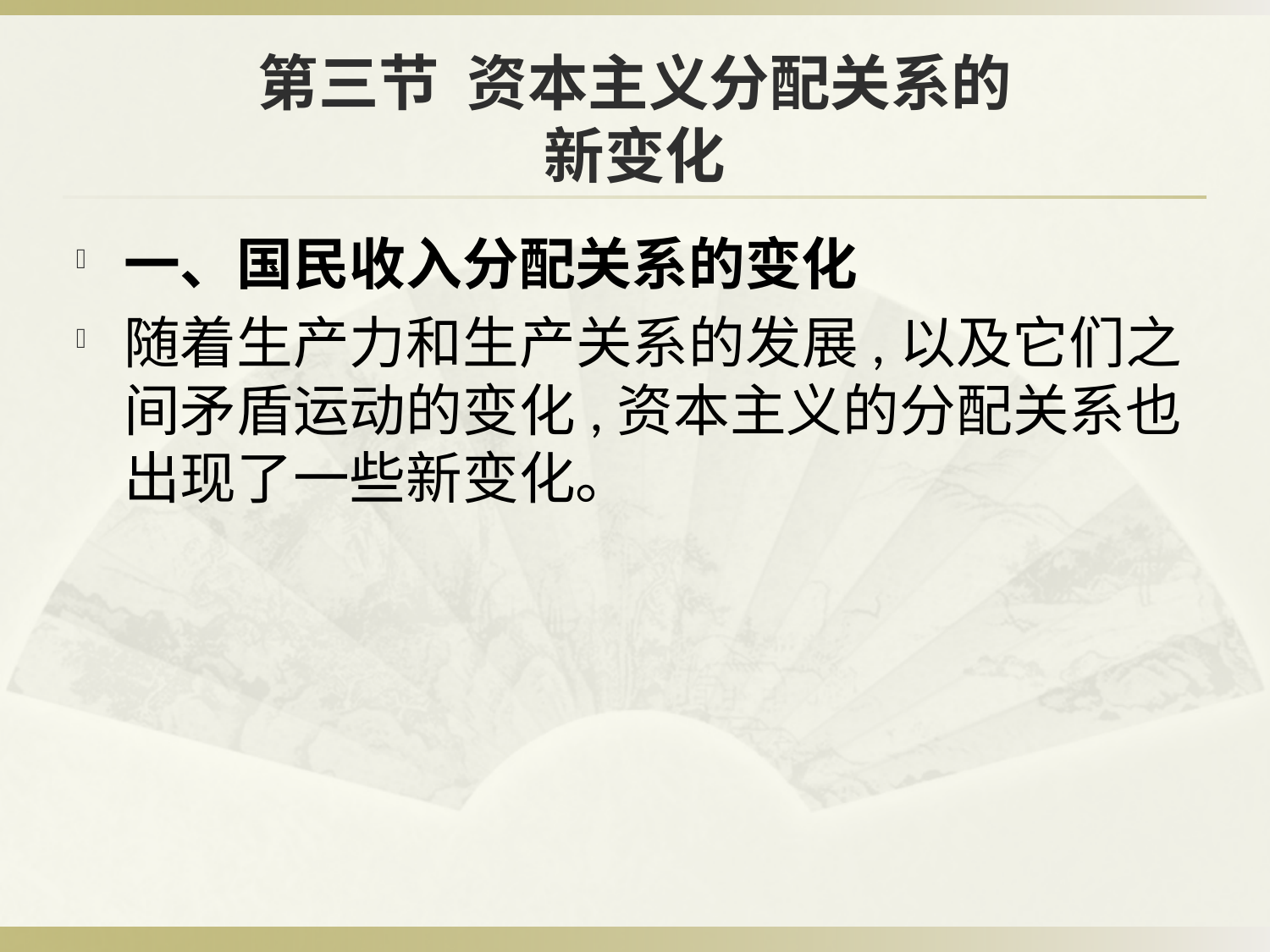

# 第三节  资本主义分配关系的 新变化
一、国民收入分配关系的变化
随着生产力和生产关系的发展,以及它们之间矛盾运动的变化,资本主义的分配关系也出现了一些新变化。